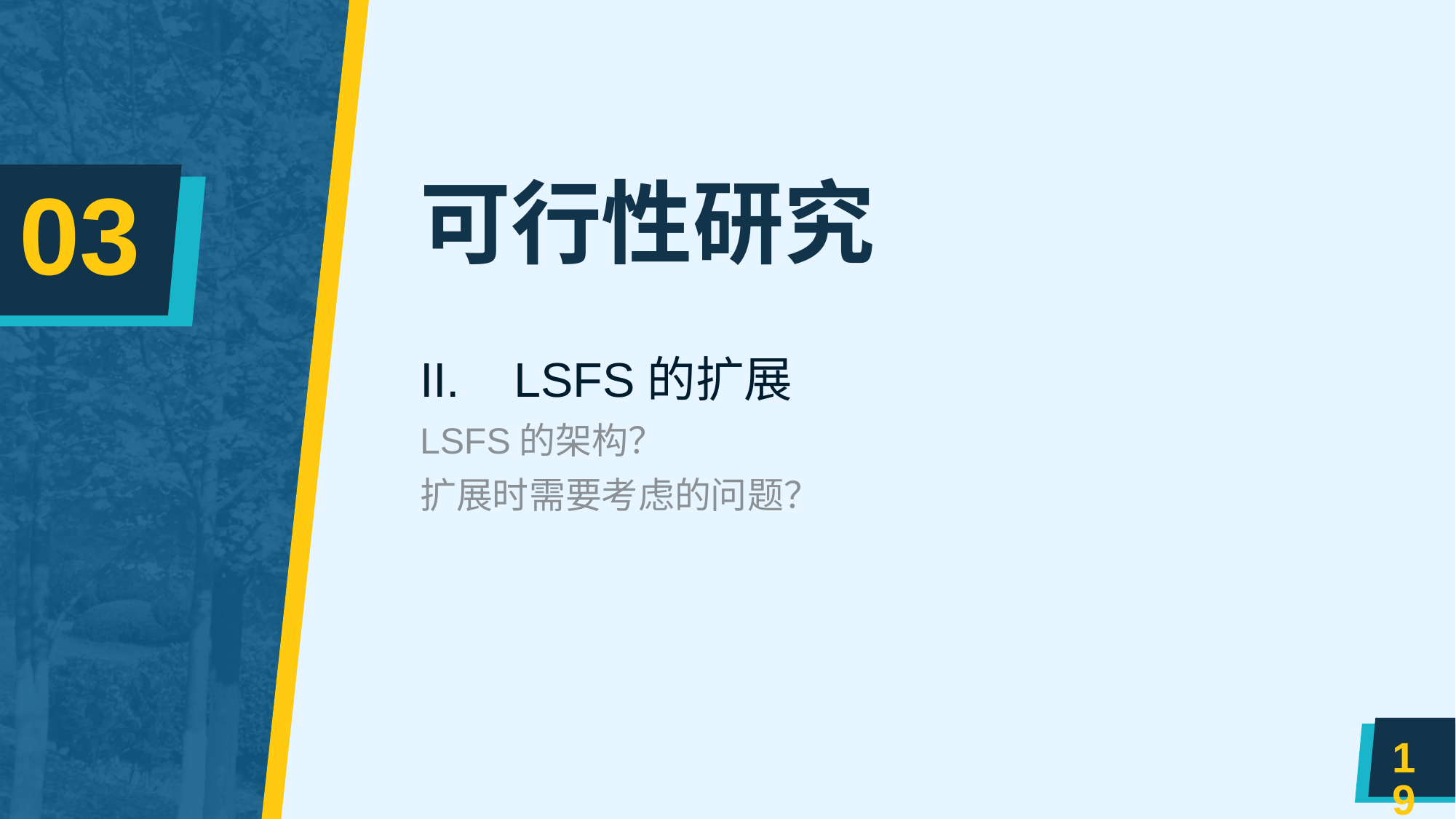

# 可行性研究
03
II.    LSFS的扩展
LSFS的架构？
扩展时需要考虑的问题？

19